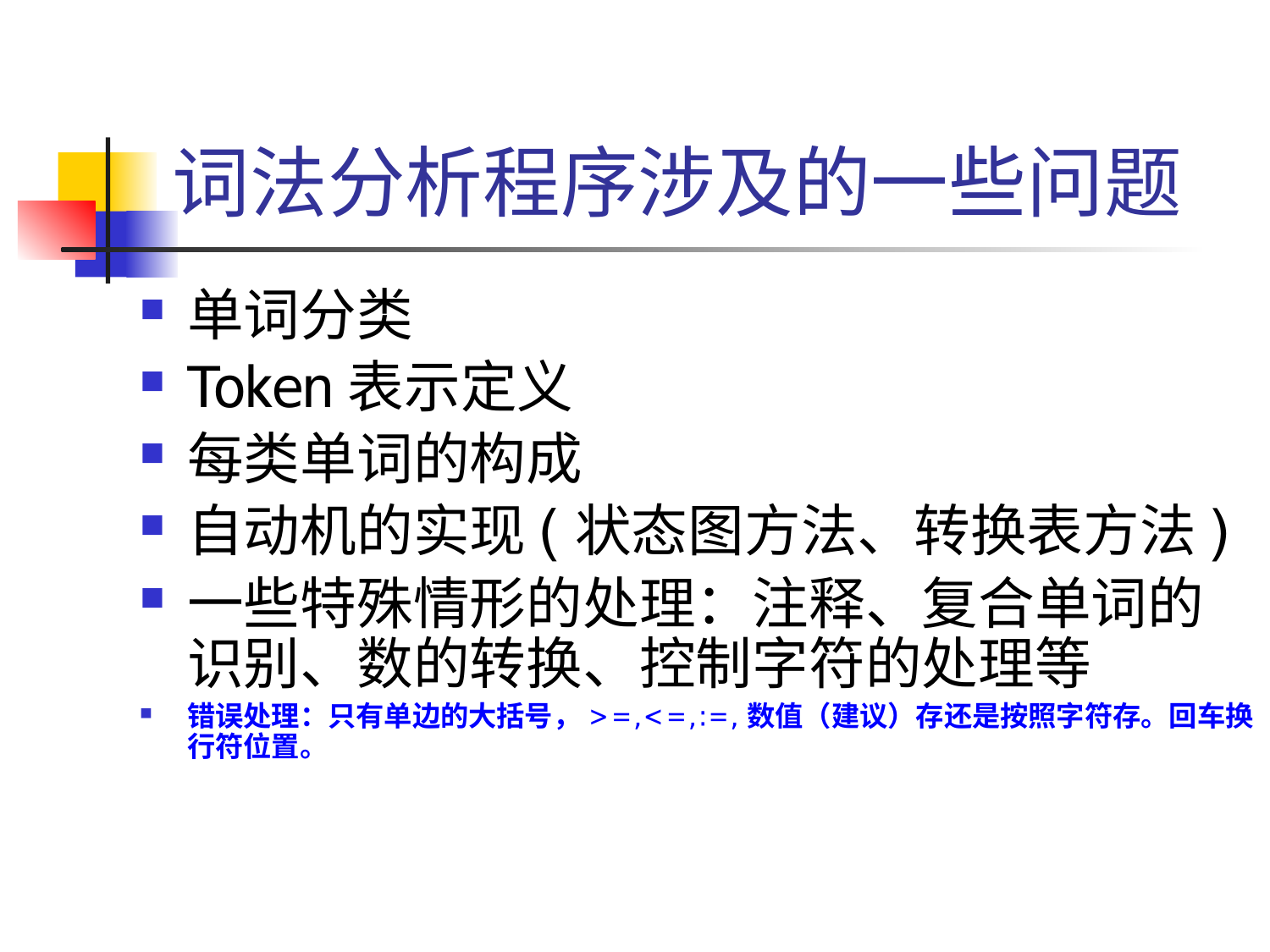

# 词法分析程序涉及的一些问题
单词分类
Token表示定义
每类单词的构成
自动机的实现(状态图方法、转换表方法)
一些特殊情形的处理：注释、复合单词的识别、数的转换、控制字符的处理等
错误处理：只有单边的大括号，>=,<=,:=,数值（建议）存还是按照字符存。回车换行符位置。